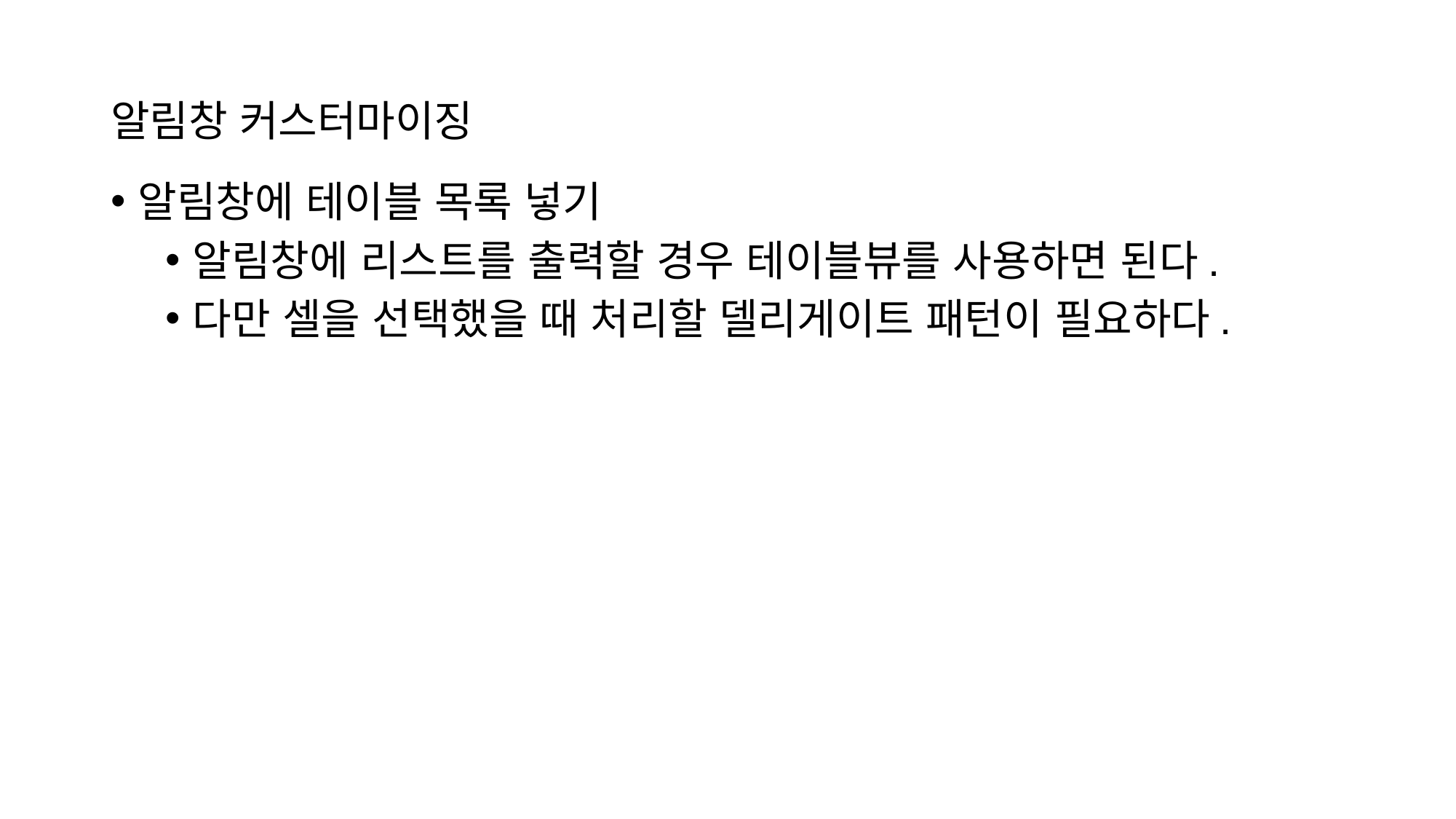

# 알림창 커스터마이징
알림창에 테이블 목록 넣기
알림창에 리스트를 출력할 경우 테이블뷰를 사용하면 된다.
다만 셀을 선택했을 때 처리할 델리게이트 패턴이 필요하다.